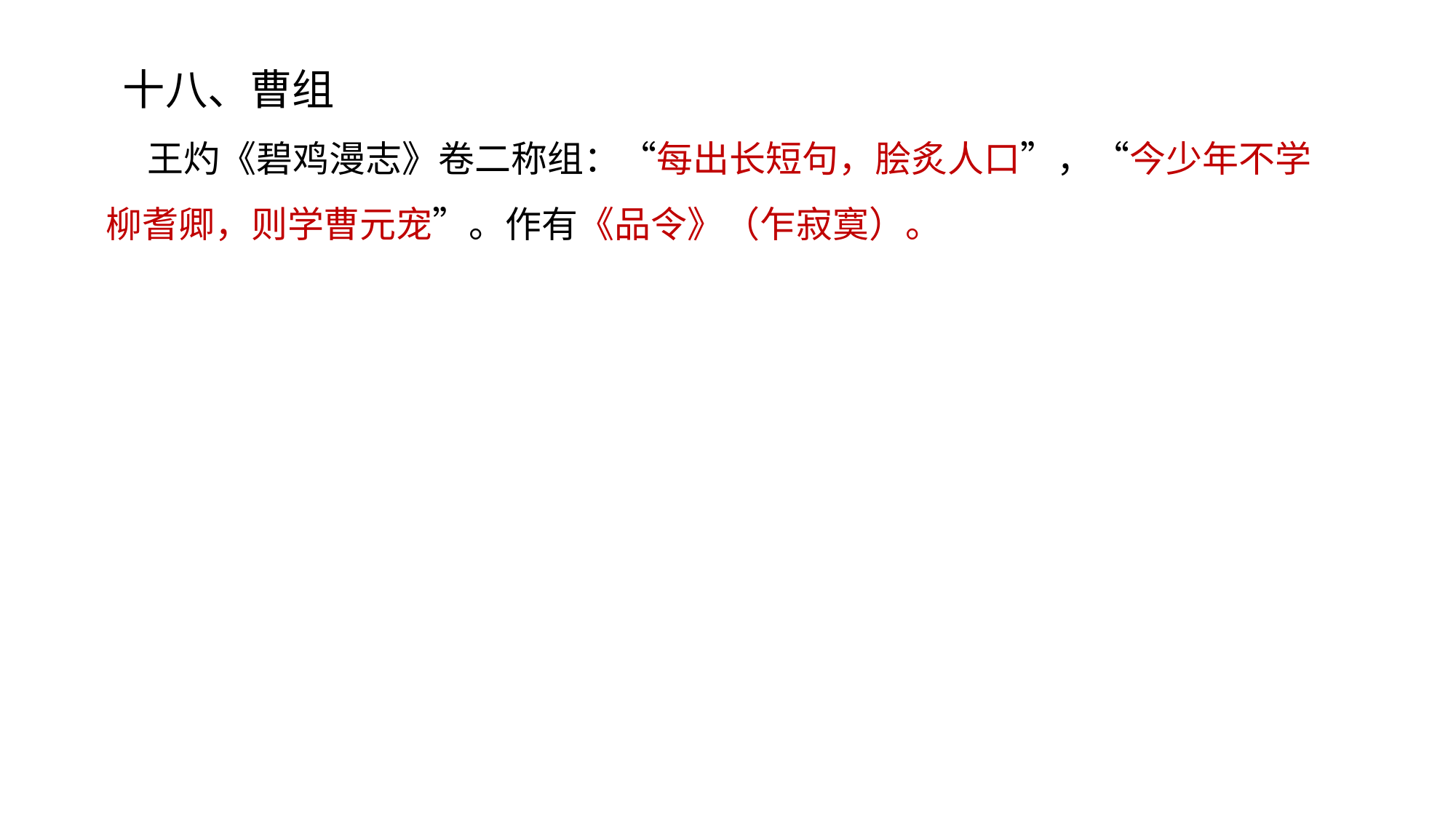

十八、曹组
    王灼《碧鸡漫志》卷二称组：“每出长短句，脍炙人口”，“今少年不学柳耆卿，则学曹元宠”。作有《品令》（乍寂寞）。